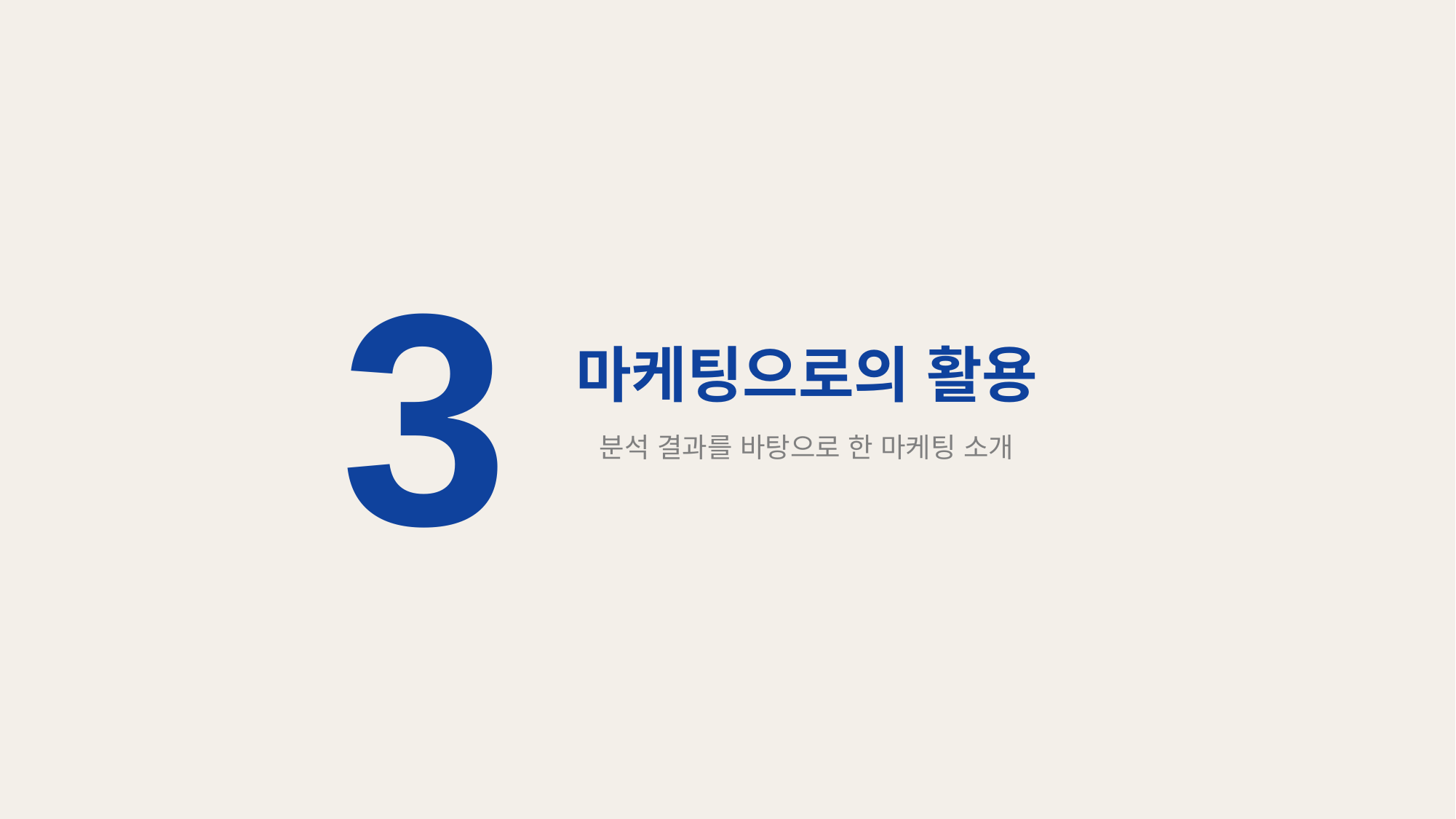

3
마케팅으로의 활용
분석 결과를 바탕으로 한 마케팅 소개